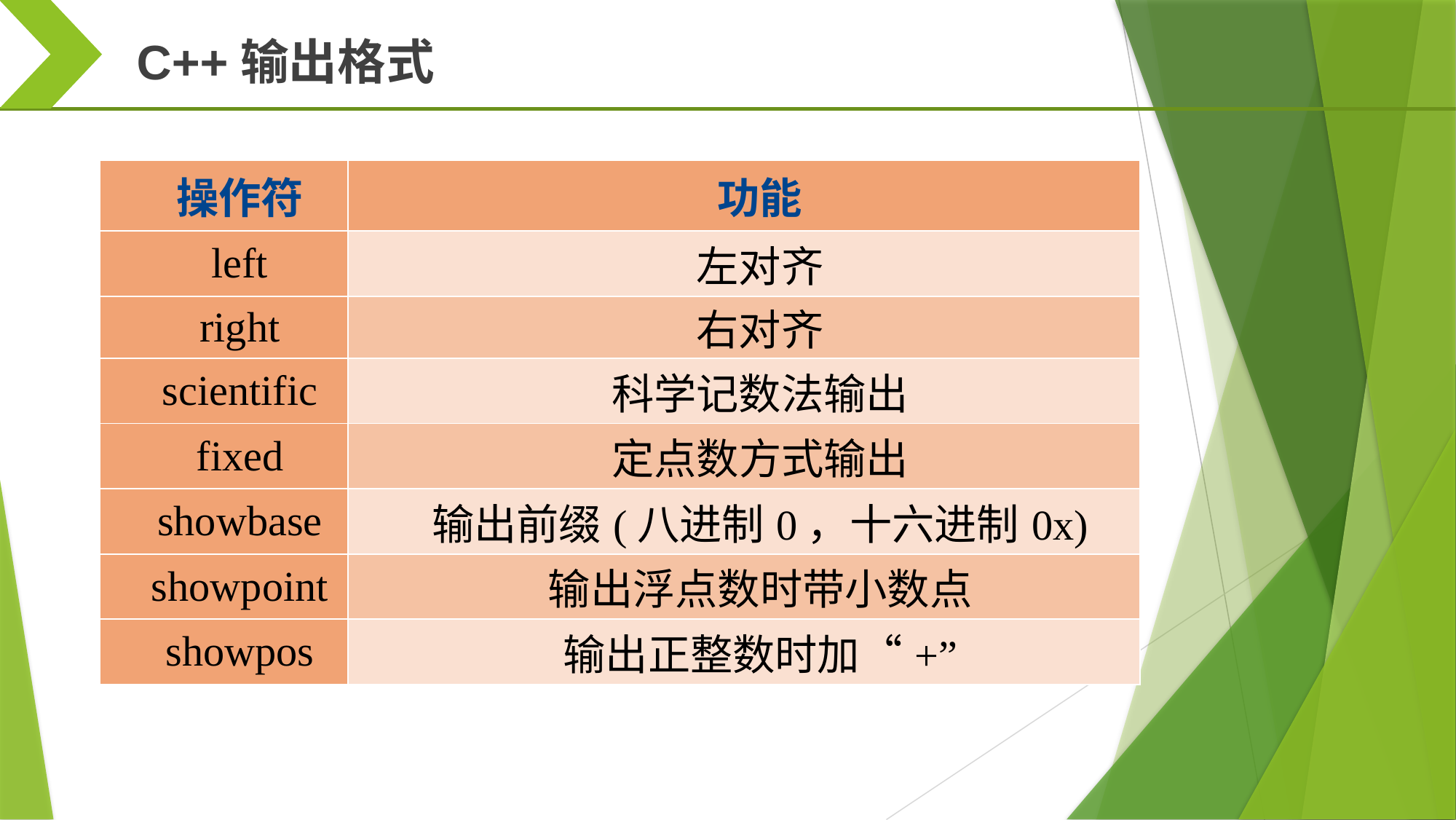

C++输出格式
| 操作符 | 功能 |
| --- | --- |
| left | 左对齐 |
| right | 右对齐 |
| scientific | 科学记数法输出 |
| fixed | 定点数方式输出 |
| showbase | 输出前缀(八进制0，十六进制0x) |
| showpoint | 输出浮点数时带小数点 |
| showpos | 输出正整数时加“+” |